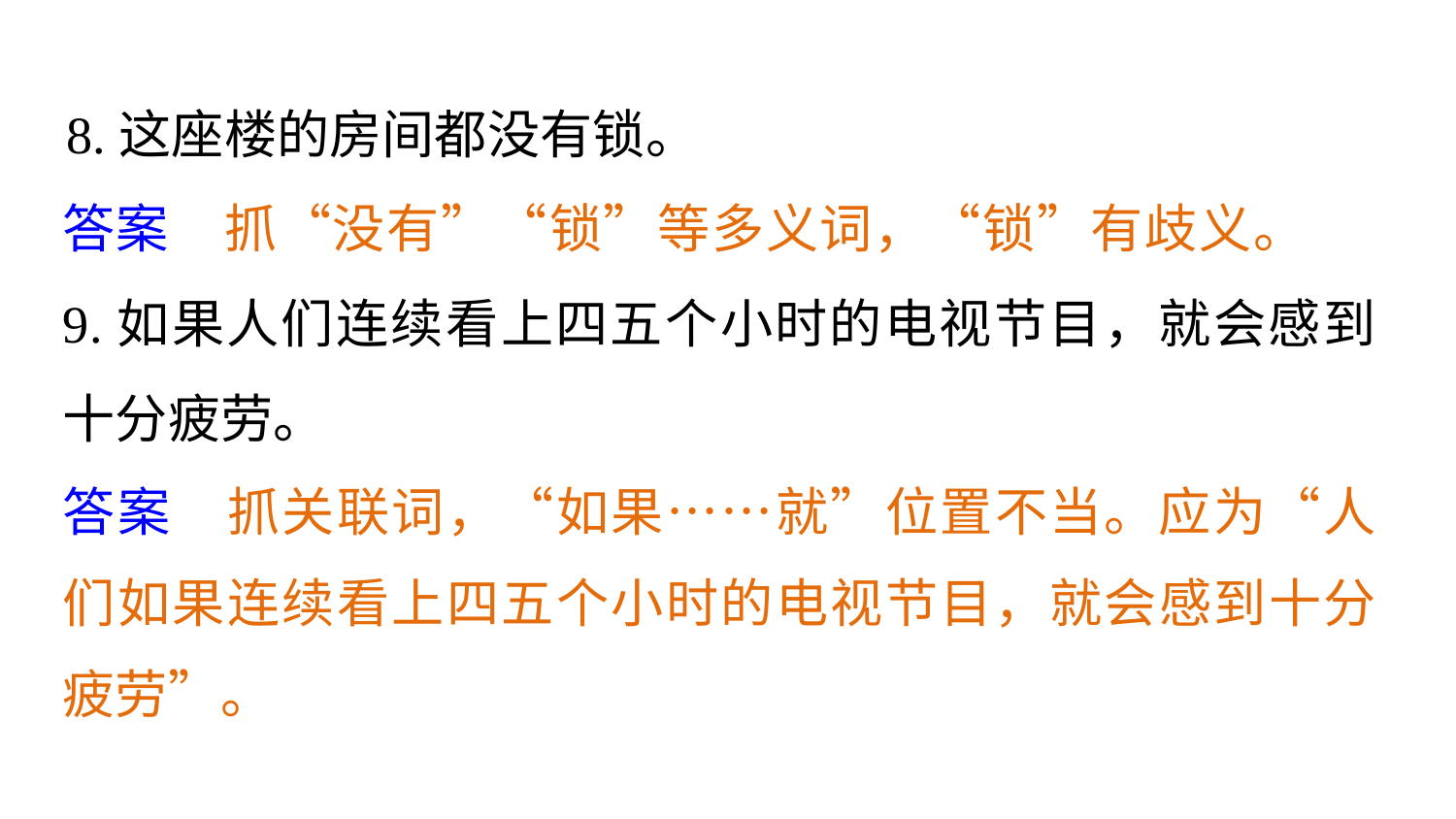

8.这座楼的房间都没有锁。
答案　抓“没有”“锁”等多义词，“锁”有歧义。
9.如果人们连续看上四五个小时的电视节目，就会感到十分疲劳。
答案　抓关联词，“如果……就”位置不当。应为“人们如果连续看上四五个小时的电视节目，就会感到十分疲劳”。